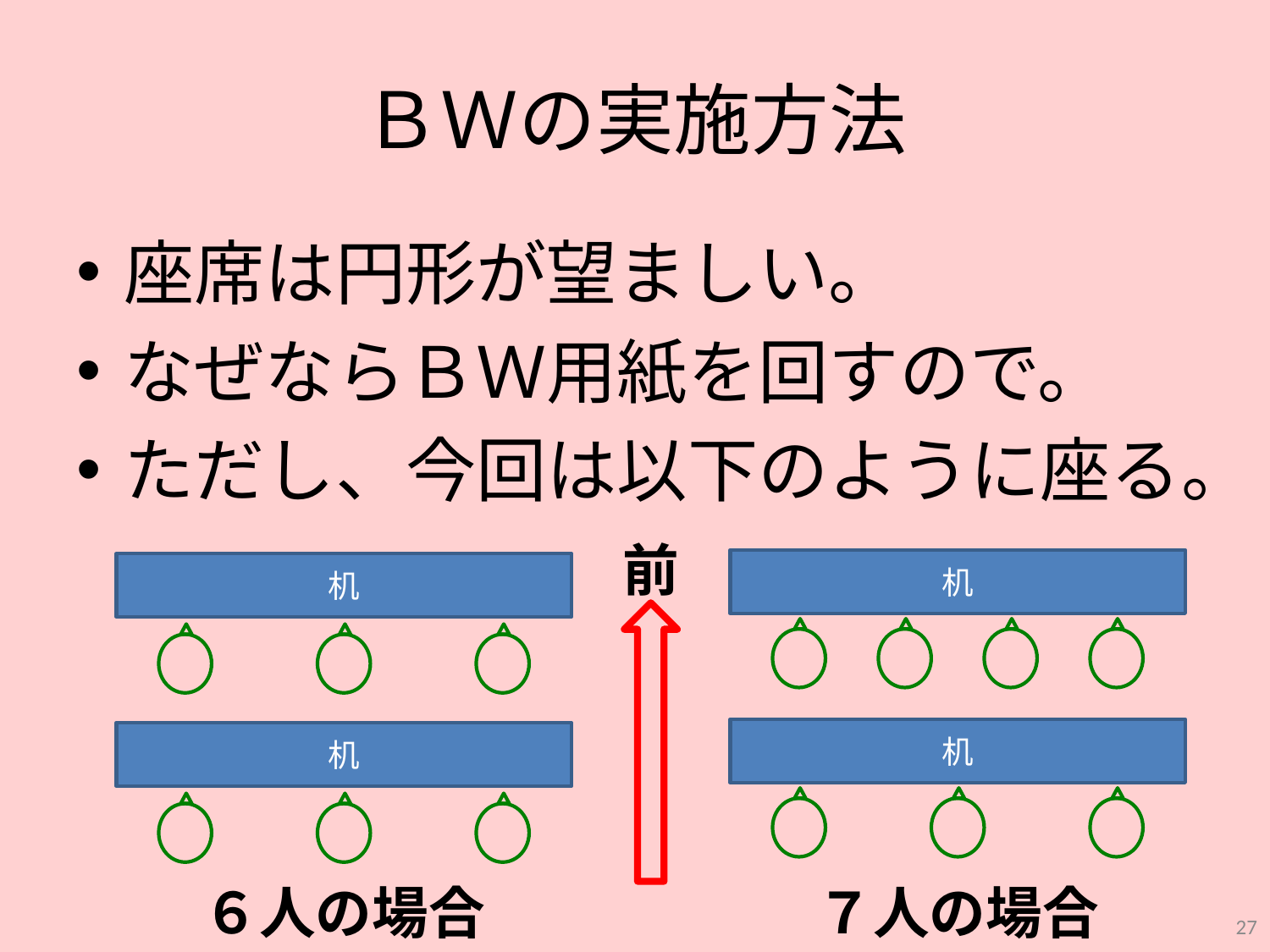

# ＢＷの実施方法
座席は円形が望ましい。
なぜならＢＷ用紙を回すので。
ただし、今回は以下のように座る。
前
机
机

机
机

６人の場合
７人の場合
27